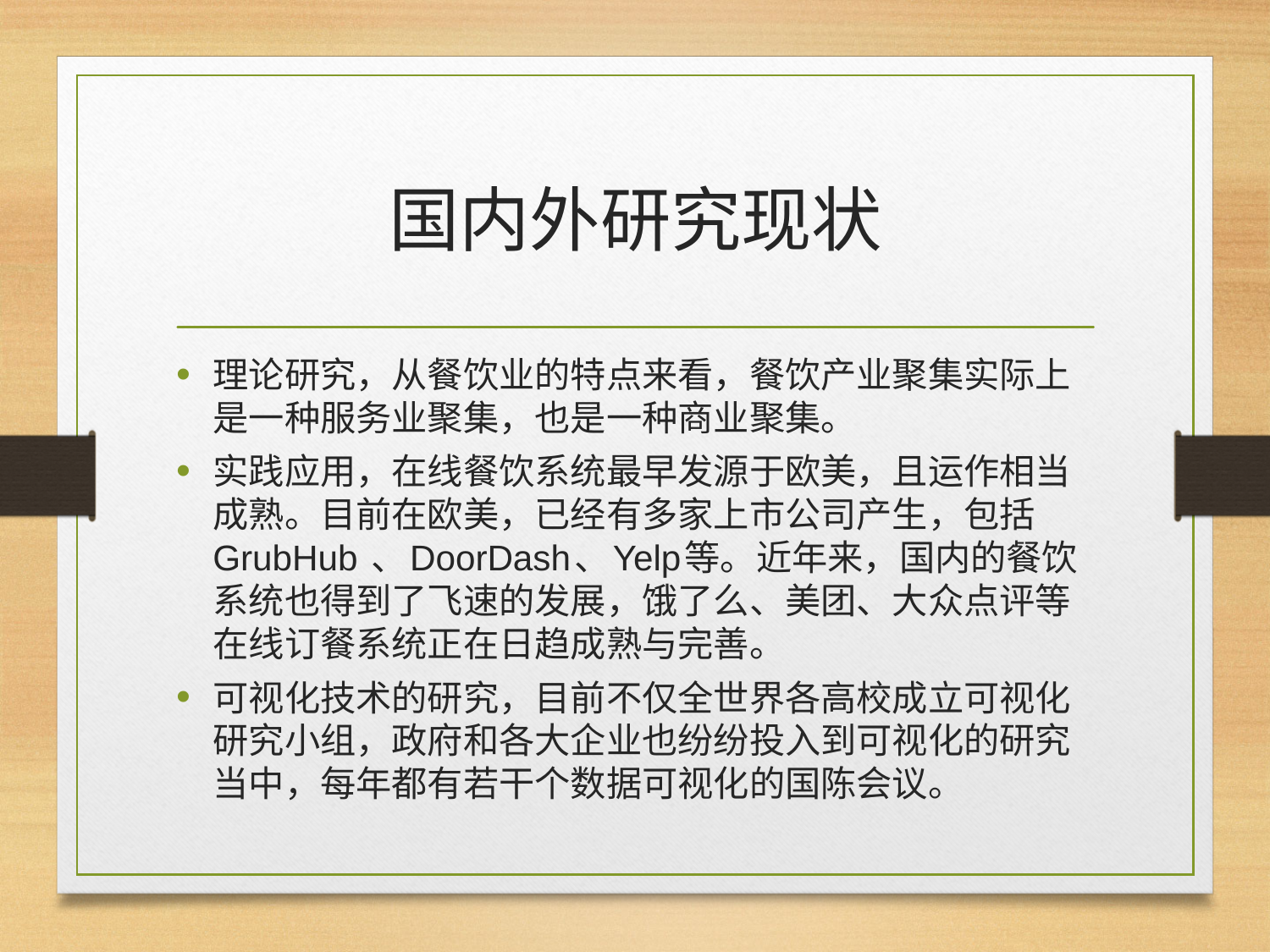

# 国内外研究现状
理论研究，从餐饮业的特点来看，餐饮产业聚集实际上是一种服务业聚集，也是一种商业聚集。
实践应用，在线餐饮系统最早发源于欧美，且运作相当成熟。目前在欧美，已经有多家上市公司产生，包括GrubHub 、DoorDash、Yelp等。近年来，国内的餐饮系统也得到了飞速的发展，饿了么、美团、大众点评等在线订餐系统正在日趋成熟与完善。
可视化技术的研究，目前不仅全世界各高校成立可视化研究小组，政府和各大企业也纷纷投入到可视化的研究当中，每年都有若干个数据可视化的国陈会议。